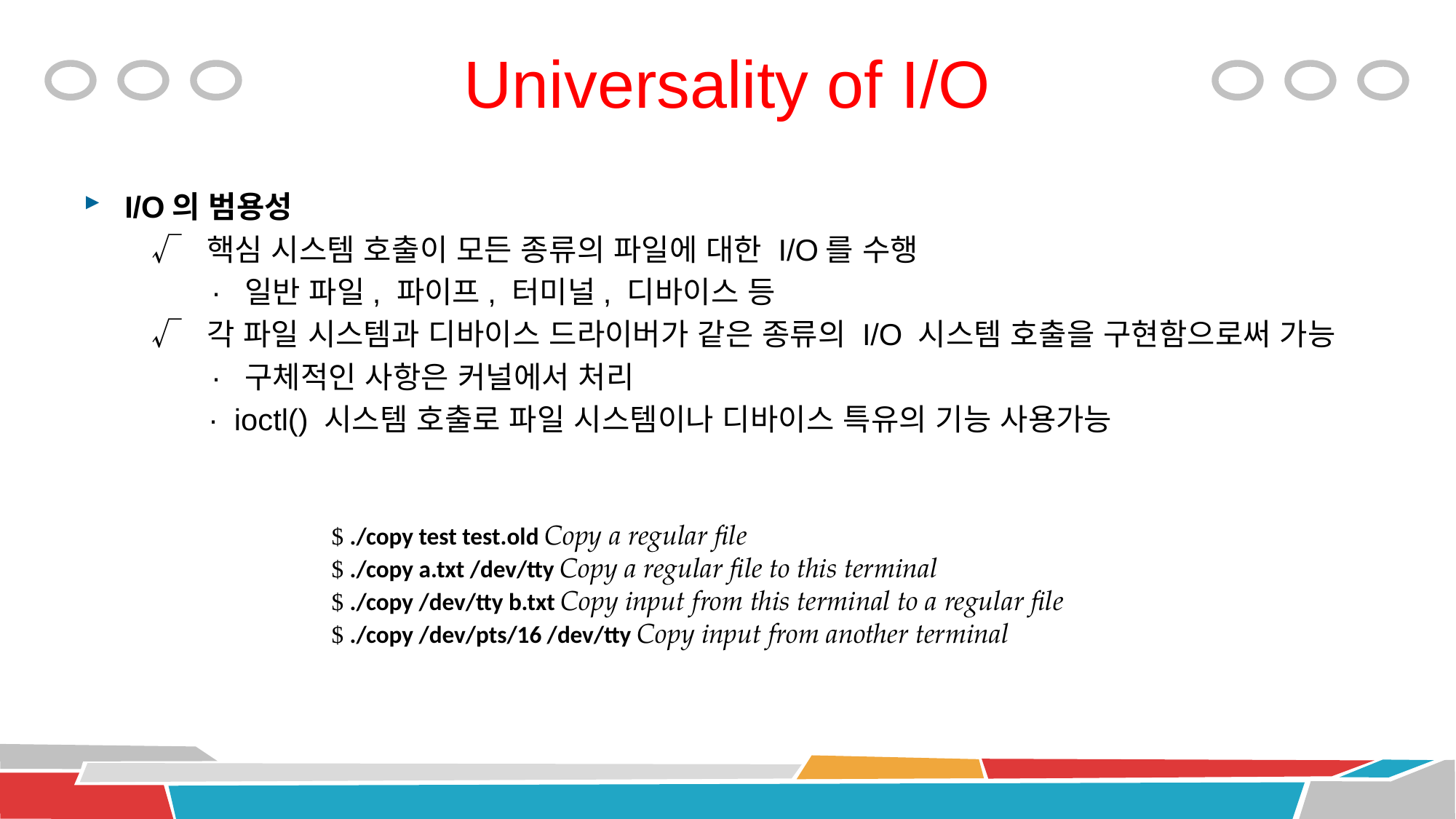

# Universality of I/O
I/O의 범용성
        √  핵심 시스템 호출이 모든 종류의 파일에 대한 I/O를 수행
               ∙  일반 파일, 파이프, 터미널, 디바이스 등
        √  각 파일 시스템과 디바이스 드라이버가 같은 종류의 I/O 시스템 호출을 구현함으로써 가능
               ∙  구체적인 사항은 커널에서 처리
               ∙  ioctl() 시스템 호출로 파일 시스템이나 디바이스 특유의 기능 사용가능

$ ./copy test test.old Copy a regular file
$ ./copy a.txt /dev/tty Copy a regular file to this terminal
$ ./copy /dev/tty b.txt Copy input from this terminal to a regular file
$ ./copy /dev/pts/16 /dev/tty Copy input from another terminal